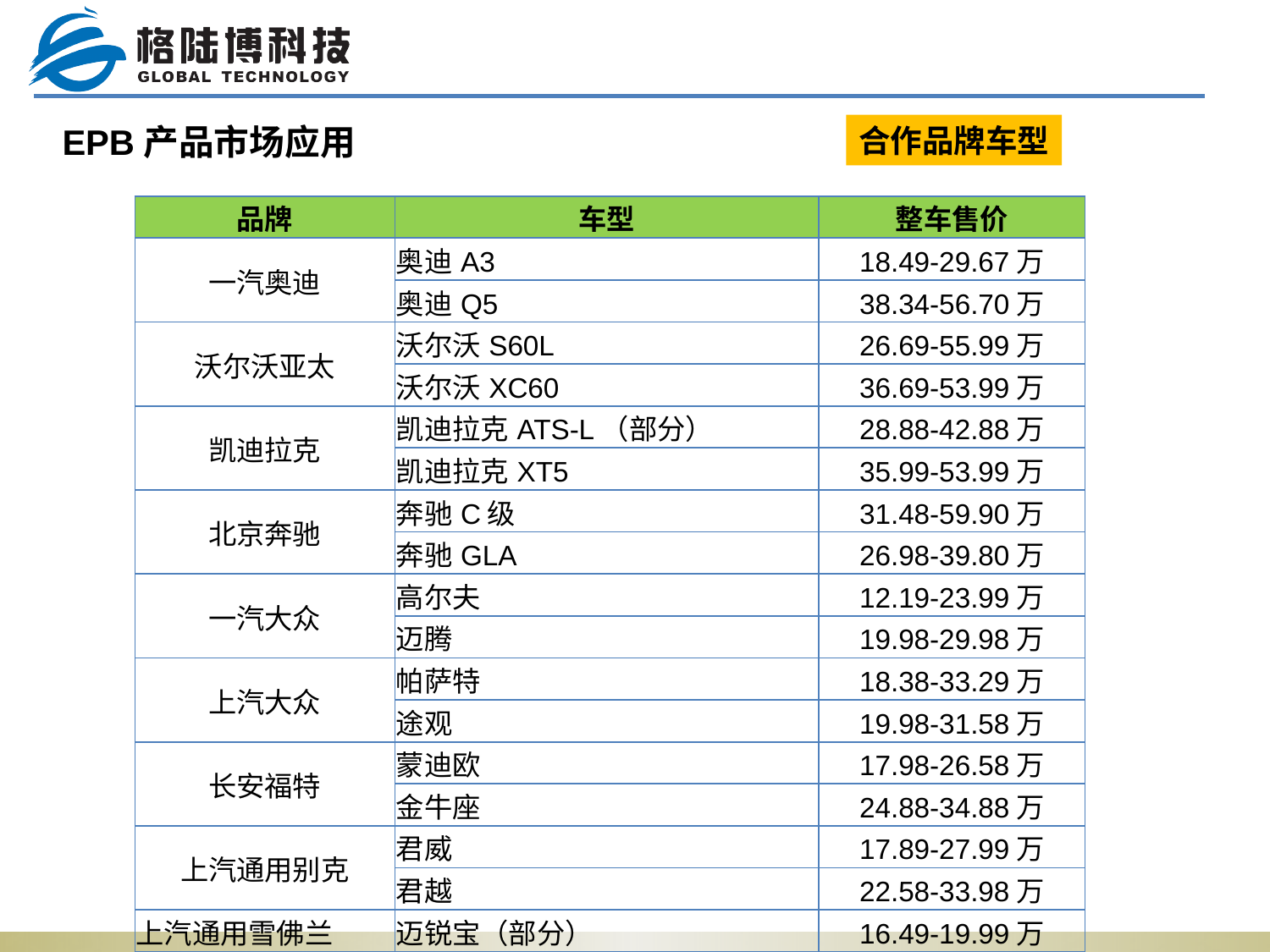

# EPB产品市场应用
合作品牌车型
| 品牌 | 车型 | 整车售价 |
| --- | --- | --- |
| 一汽奥迪 | 奥迪A3 | 18.49-29.67万 |
|  | 奥迪Q5 | 38.34-56.70万 |
| 沃尔沃亚太 | 沃尔沃S60L | 26.69-55.99万 |
|  | 沃尔沃XC60 | 36.69-53.99万 |
| 凯迪拉克 | 凯迪拉克ATS-L（部分） | 28.88-42.88万 |
|  | 凯迪拉克XT5 | 35.99-53.99万 |
| 北京奔驰 | 奔驰C级 | 31.48-59.90万 |
|  | 奔驰GLA | 26.98-39.80万 |
| 一汽大众 | 高尔夫 | 12.19-23.99万 |
|  | 迈腾 | 19.98-29.98万 |
| 上汽大众 | 帕萨特 | 18.38-33.29万 |
|  | 途观 | 19.98-31.58万 |
| 长安福特 | 蒙迪欧 | 17.98-26.58万 |
|  | 金牛座 | 24.88-34.88万 |
| 上汽通用别克 | 君威 | 17.89-27.99万 |
|  | 君越 | 22.58-33.98万 |
| 上汽通用雪佛兰 | 迈锐宝（部分） | 16.49-19.99万 |
| 东风标致 | 东风标致308S（部分） | 11.27-17.97万 |
|  | 东风标致508 | 17.37-26.97万 |